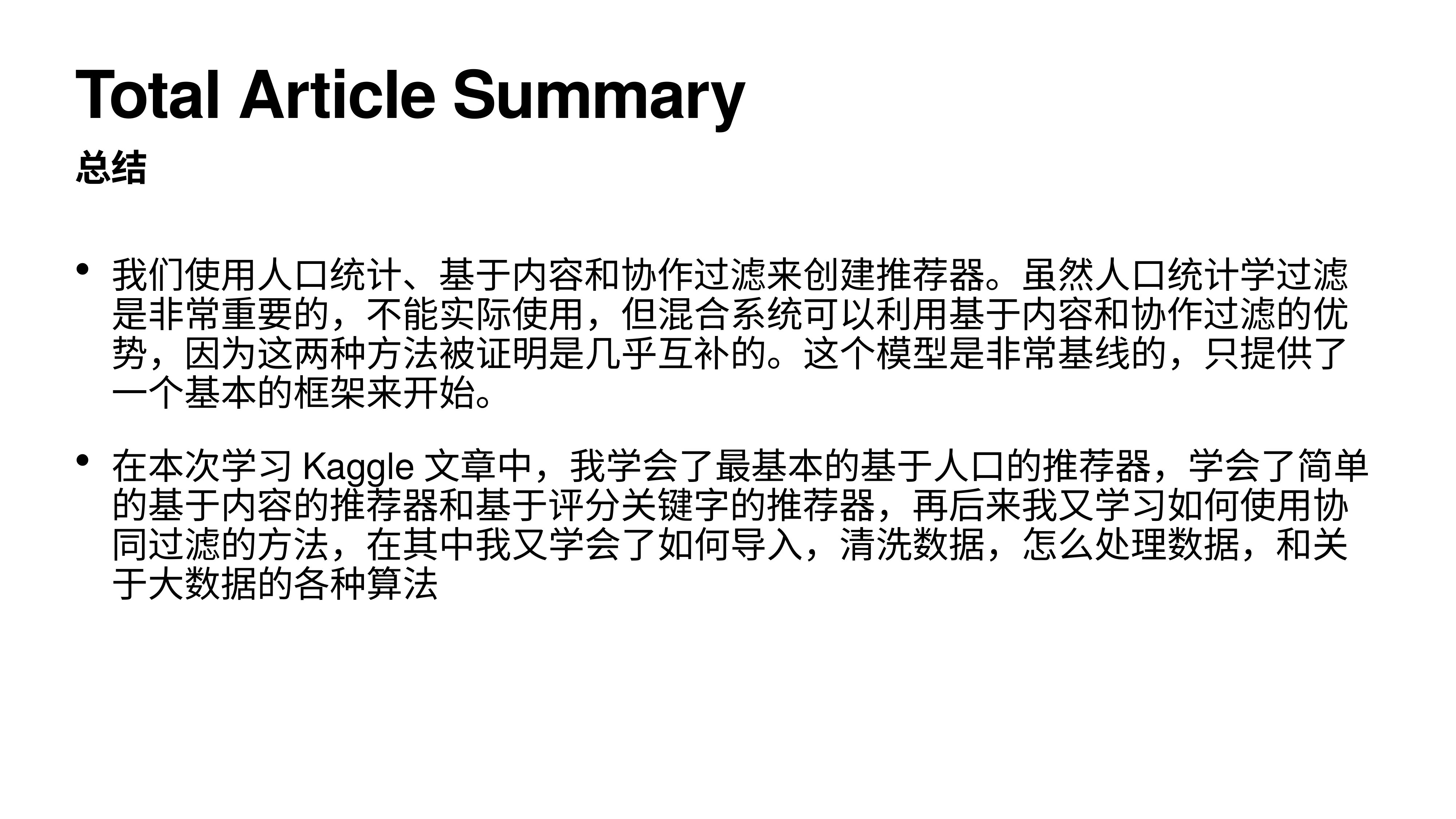

# Total Article Summary
总结
我们使用人口统计、基于内容和协作过滤来创建推荐器。虽然人口统计学过滤是非常重要的，不能实际使用，但混合系统可以利用基于内容和协作过滤的优势，因为这两种方法被证明是几乎互补的。这个模型是非常基线的，只提供了一个基本的框架来开始。
在本次学习Kaggle文章中，我学会了最基本的基于人口的推荐器，学会了简单的基于内容的推荐器和基于评分关键字的推荐器，再后来我又学习如何使用协同过滤的方法，在其中我又学会了如何导入，清洗数据，怎么处理数据，和关于大数据的各种算法